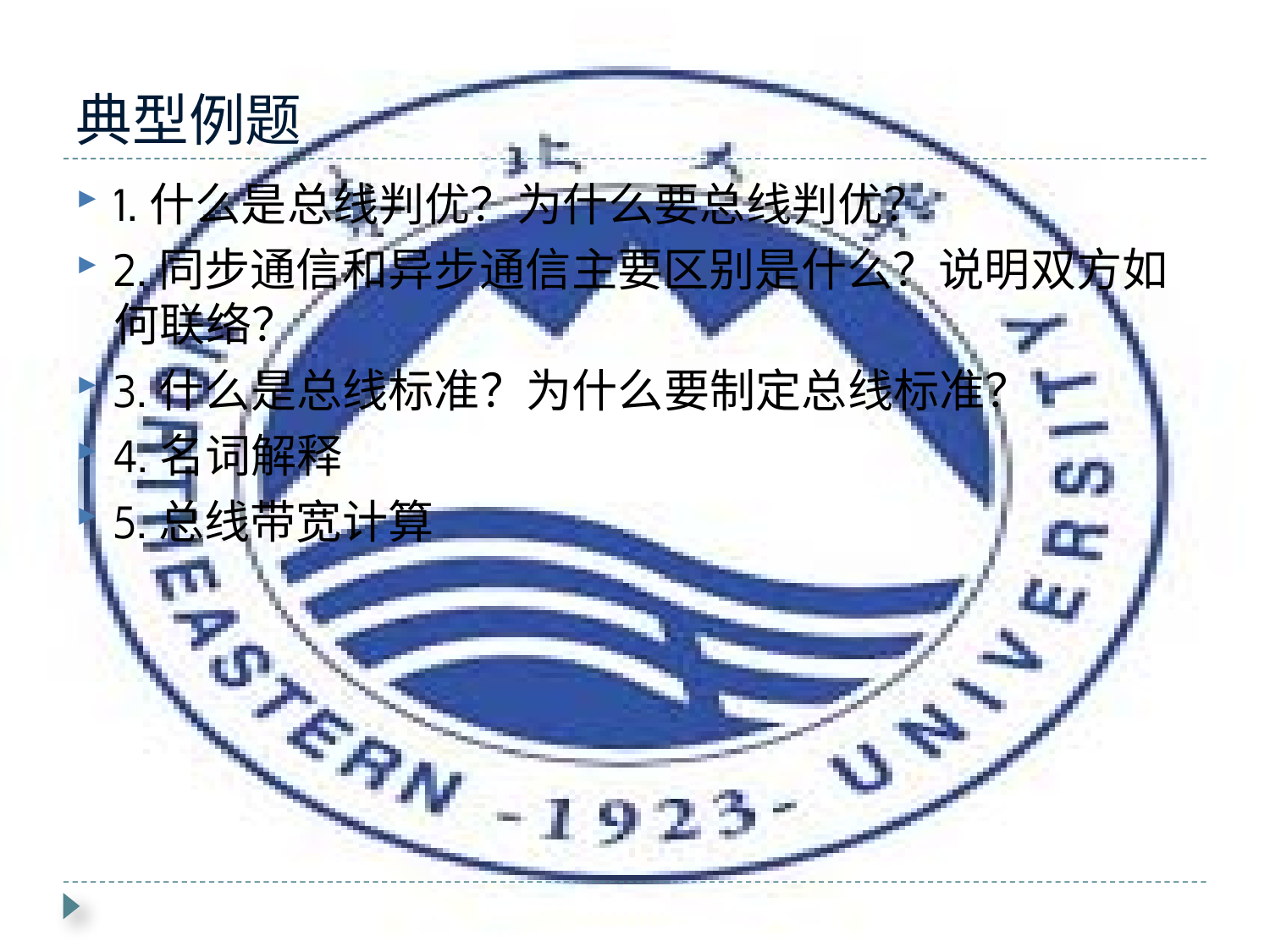

# 典型例题
1.什么是总线判优？为什么要总线判优？
2.同步通信和异步通信主要区别是什么？说明双方如何联络？
3.什么是总线标准？为什么要制定总线标准？
4.名词解释
5.总线带宽计算